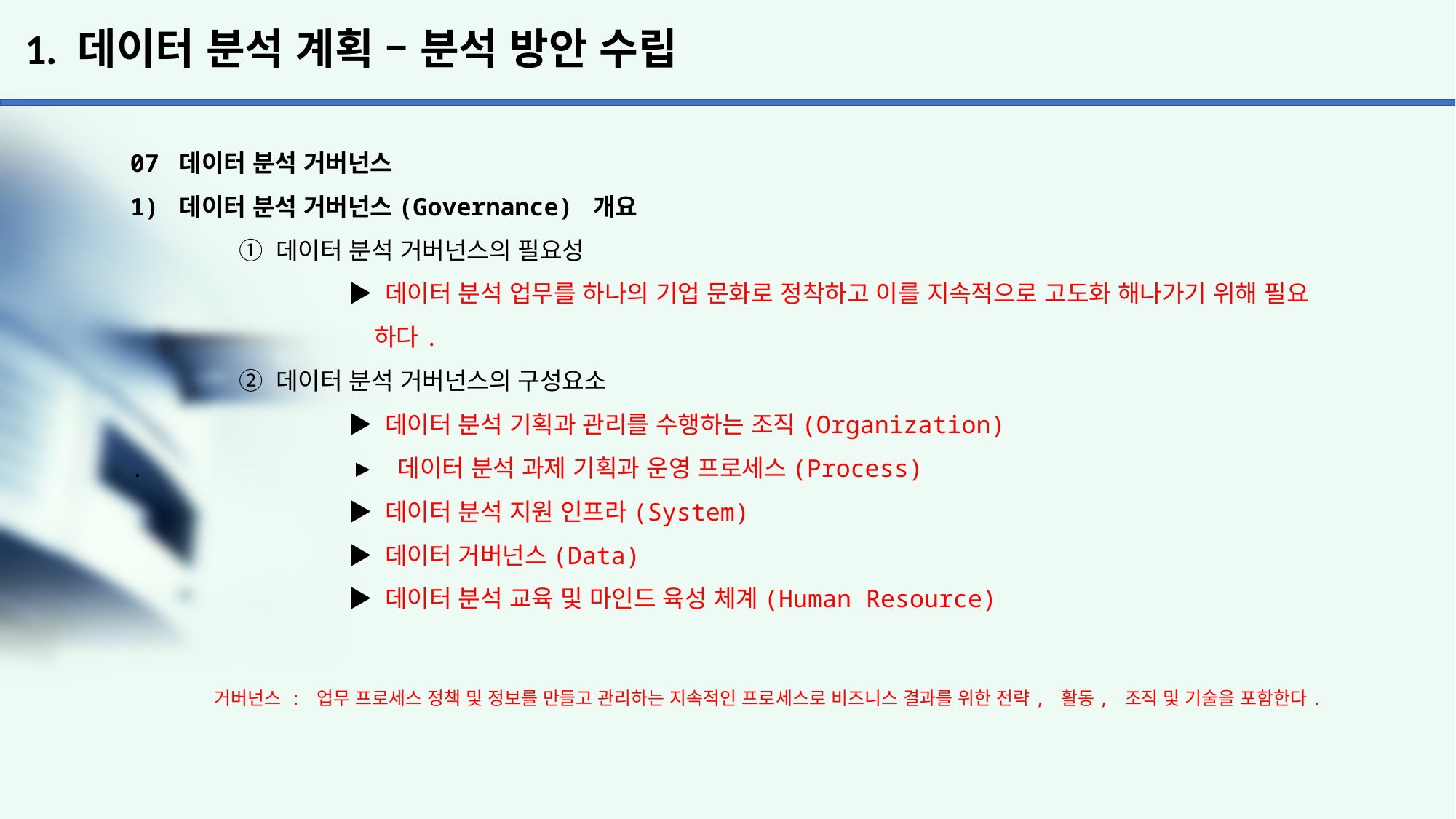

# 1. 데이터 분석 계획 – 분석 방안 수립
07 데이터 분석 거버넌스
1) 데이터 분석 거버넌스(Governance) 개요
	① 데이터 분석 거버넌스의 필요성
		▶ 데이터 분석 업무를 하나의 기업 문화로 정착하고 이를 지속적으로 고도화 해나가기 위해 필요
		   하다.
	② 데이터 분석 거버넌스의 구성요소
		▶ 데이터 분석 기획과 관리를 수행하는 조직(Organization)
. 		▶ 데이터 분석 과제 기획과 운영 프로세스(Process)
		▶ 데이터 분석 지원 인프라(System)
		▶ 데이터 거버넌스(Data)
		▶ 데이터 분석 교육 및 마인드 육성 체계(Human Resource)
거버넌스 : 업무 프로세스 정책 및 정보를 만들고 관리하는 지속적인 프로세스로 비즈니스 결과를 위한 전략, 활동, 조직 및 기술을 포함한다.